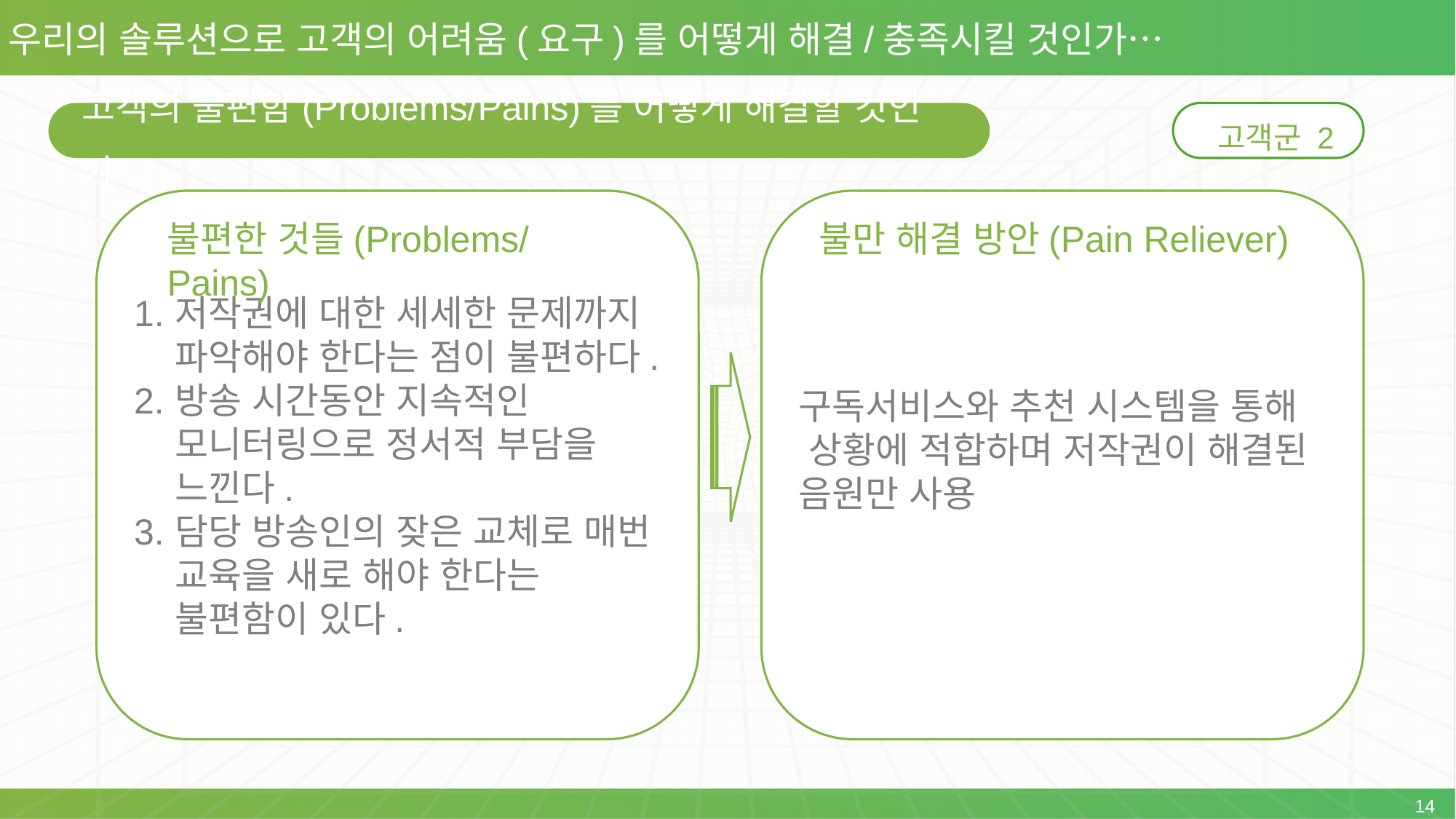

우리의 솔루션으로 고객의 어려움(요구)를 어떻게 해결/충족시킬 것인가…
고객의 불편함(Problems/Pains)를 어떻게 해결할 것인가...
고객군 2
저작권에 대한 세세한 문제까지 파악해야 한다는 점이 불편하다.
방송 시간동안 지속적인 모니터링으로 정서적 부담을 느낀다.
담당 방송인의 잦은 교체로 매번 교육을 새로 해야 한다는 불편함이 있다.
구독서비스와 추천 시스템을 통해    상황에 적합하며 저작권이 해결된 음원만 사용

불만 해결 방안(Pain Reliever)
불편한 것들(Problems/Pains)

14